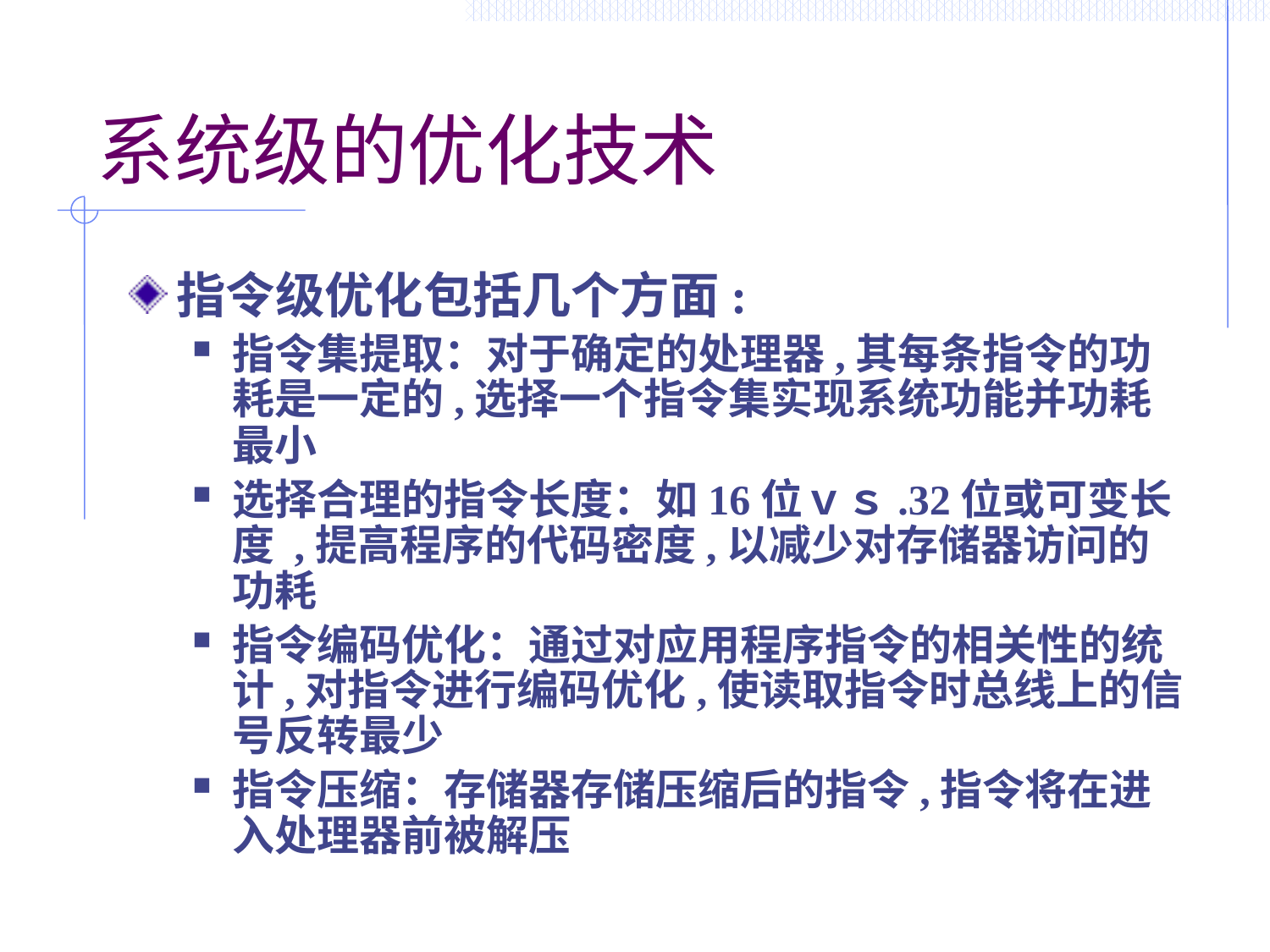

# 系统级的优化技术
指令级优化包括几个方面:
指令集提取：对于确定的处理器,其每条指令的功耗是一定的,选择一个指令集实现系统功能并功耗最小
选择合理的指令长度：如16位ｖｓ.32位或可变长度 ,提高程序的代码密度,以减少对存储器访问的功耗
指令编码优化：通过对应用程序指令的相关性的统计,对指令进行编码优化,使读取指令时总线上的信号反转最少
指令压缩：存储器存储压缩后的指令,指令将在进入处理器前被解压